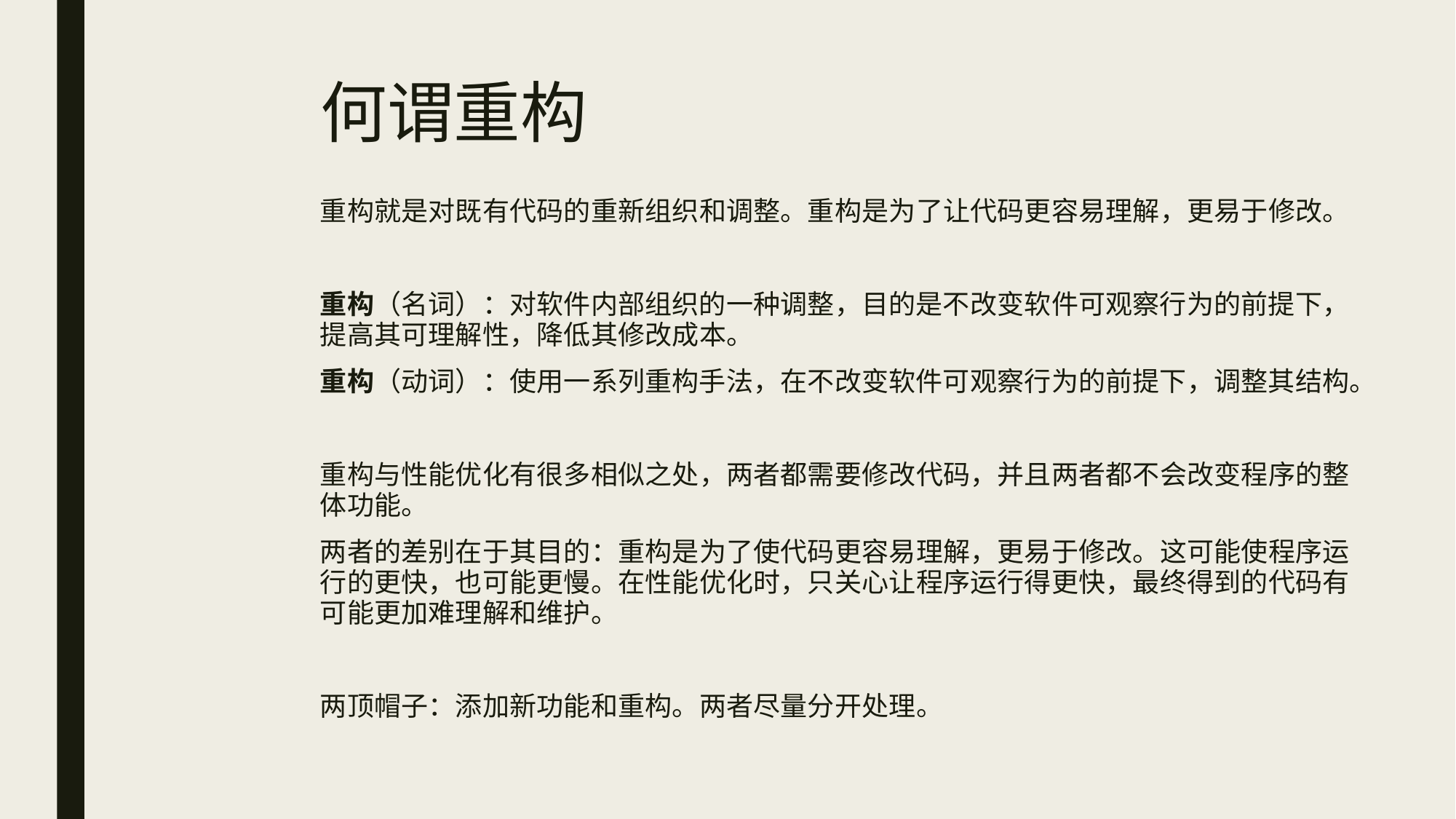

# 何谓重构
重构就是对既有代码的重新组织和调整。重构是为了让代码更容易理解，更易于修改。

重构（名词）：对软件内部组织的一种调整，目的是不改变软件可观察行为的前提下，提高其可理解性，降低其修改成本。
重构（动词）：使用一系列重构手法，在不改变软件可观察行为的前提下，调整其结构。

重构与性能优化有很多相似之处，两者都需要修改代码，并且两者都不会改变程序的整体功能。
两者的差别在于其目的：重构是为了使代码更容易理解，更易于修改。这可能使程序运行的更快，也可能更慢。在性能优化时，只关心让程序运行得更快，最终得到的代码有可能更加难理解和维护。

两顶帽子：添加新功能和重构。两者尽量分开处理。